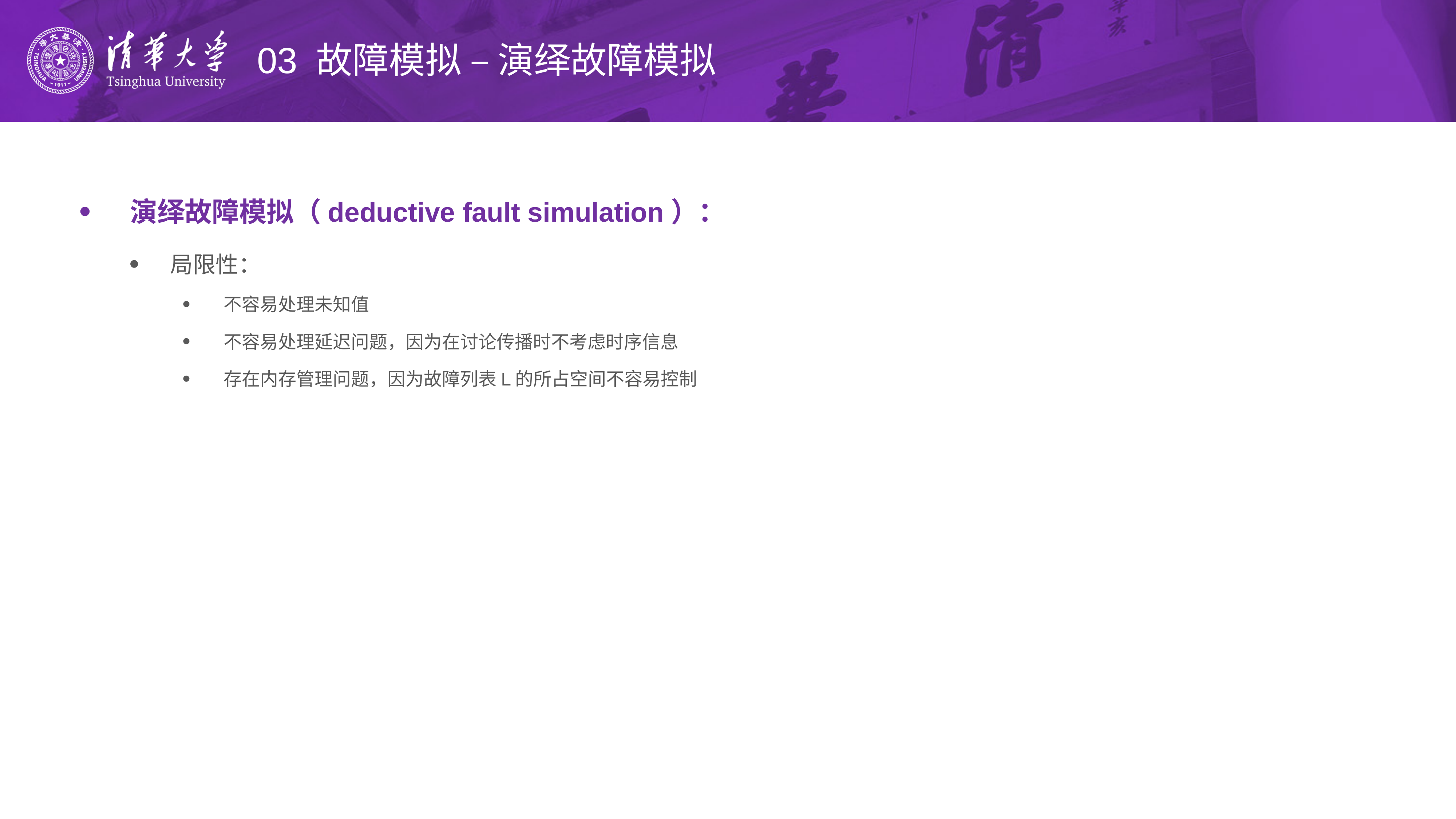

# 03 故障模拟 – 演绎故障模拟
演绎故障模拟（deductive fault simulation）：
局限性：
不容易处理未知值
不容易处理延迟问题，因为在讨论传播时不考虑时序信息
存在内存管理问题，因为故障列表L的所占空间不容易控制